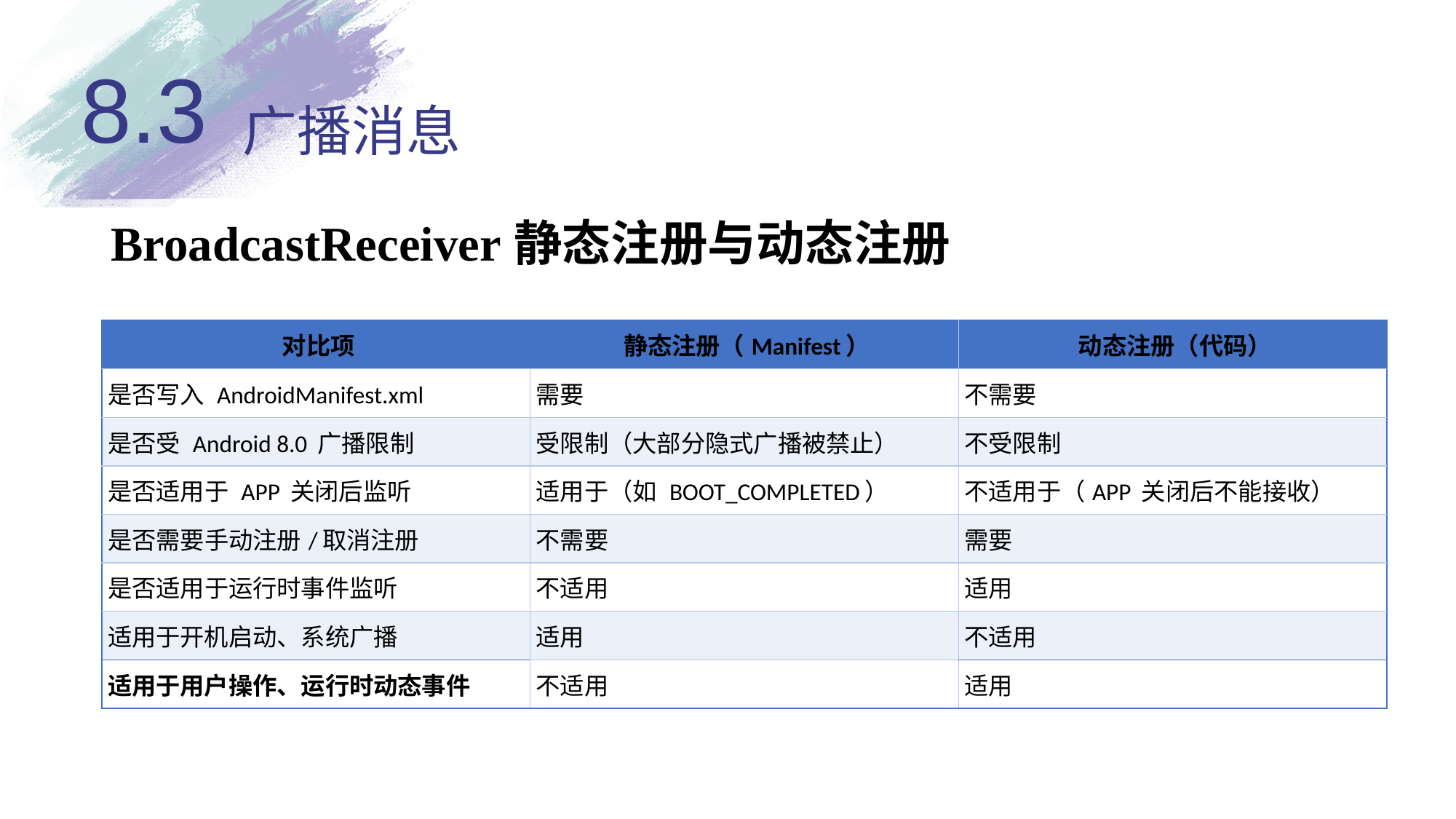

8.3
# 广播消息
BroadcastReceiver静态注册与动态注册

| 对比项 | 静态注册（Manifest） | 动态注册（代码） |
| --- | --- | --- |
| 是否写入 AndroidManifest.xml | 需要 | 不需要 |
| 是否受 Android 8.0 广播限制 | 受限制（大部分隐式广播被禁止） | 不受限制 |
| 是否适用于 APP 关闭后监听 | 适用于（如 BOOT\_COMPLETED） | 不适用于（APP 关闭后不能接收） |
| 是否需要手动注册/取消注册 | 不需要 | 需要 |
| 是否适用于运行时事件监听 | 不适用 | 适用 |
| 适用于开机启动、系统广播 | 适用 | 不适用 |
| 适用于用户操作、运行时动态事件 | 不适用 | 适用 |